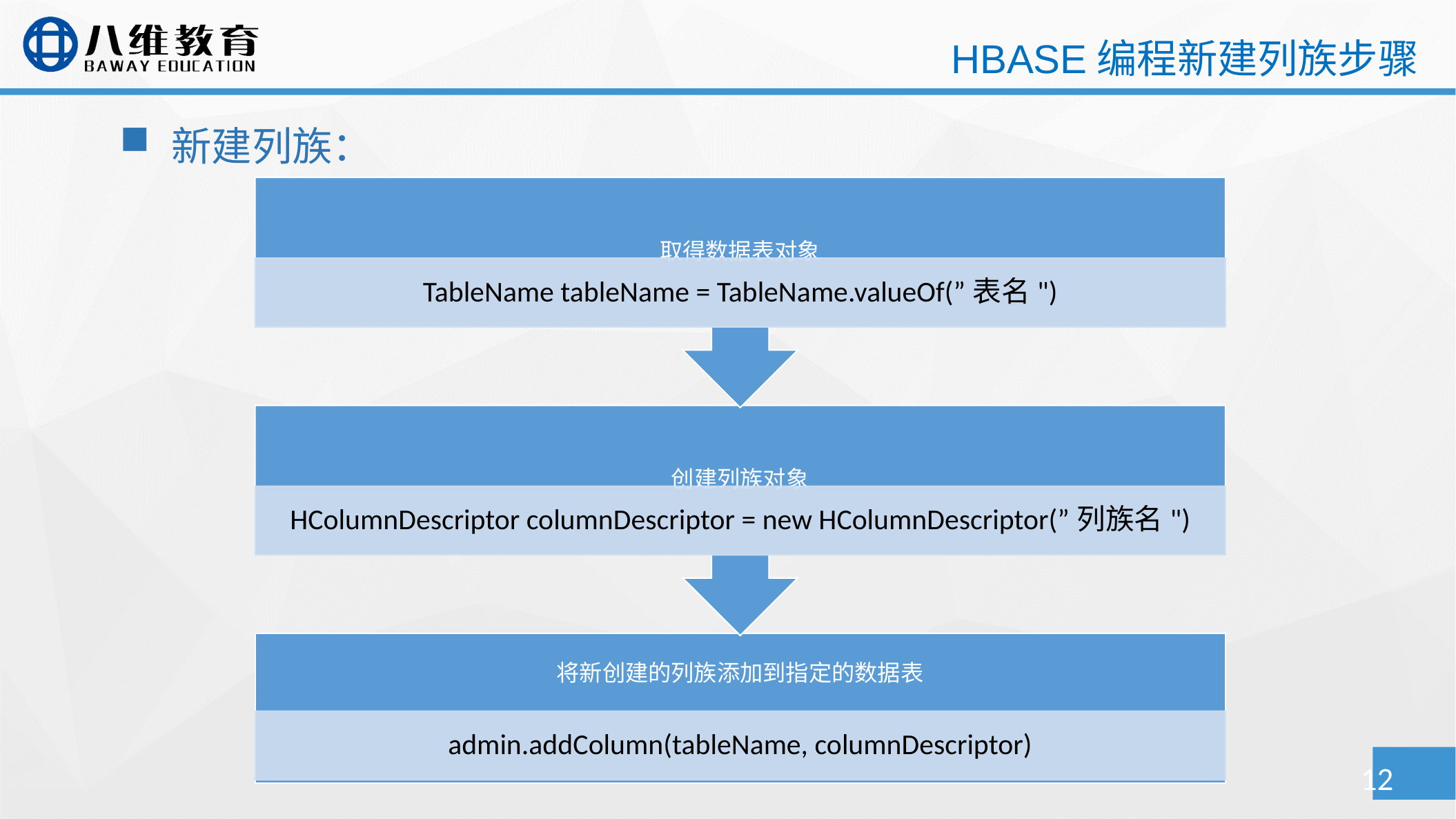

HBASE编程新建列族步骤
新建列族：
将新创建的列族添加到指定的数据表
admin.addColumn(tableName, columnDescriptor)
创建列族对象
HColumnDescriptor columnDescriptor = new HColumnDescriptor(”列族名")
取得数据表对象
TableName tableName = TableName.valueOf(”表名")